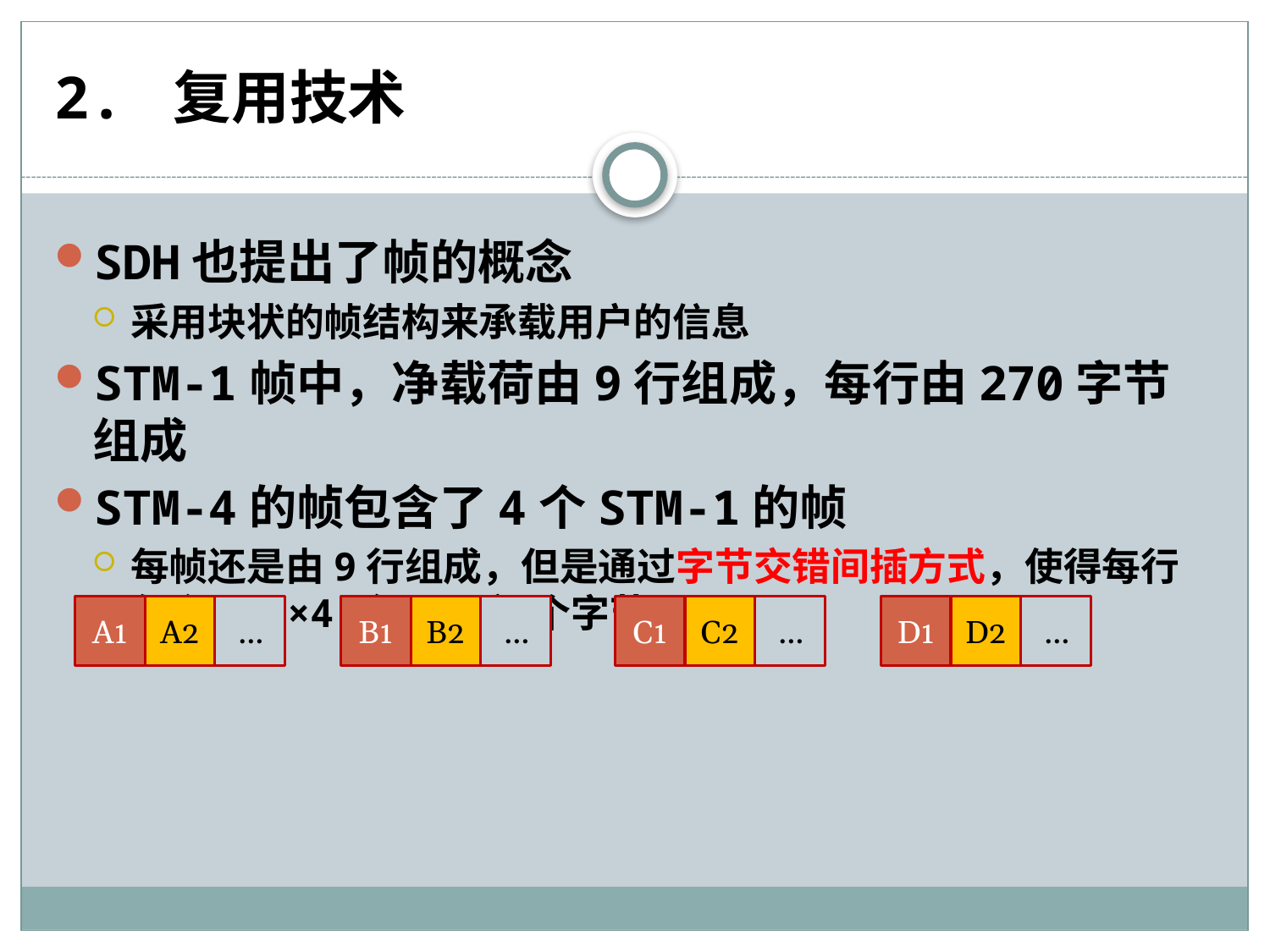

# 2. 复用技术
SDH也提出了帧的概念
采用块状的帧结构来承载用户的信息
STM-1帧中，净载荷由9行组成，每行由270字节组成
STM-4的帧包含了4个STM-1的帧
每帧还是由9行组成，但是通过字节交错间插方式，使得每行包含270×4（1080）个字节
A1
A2
…
B1
B2
…
C1
C2
…
D1
D2
…